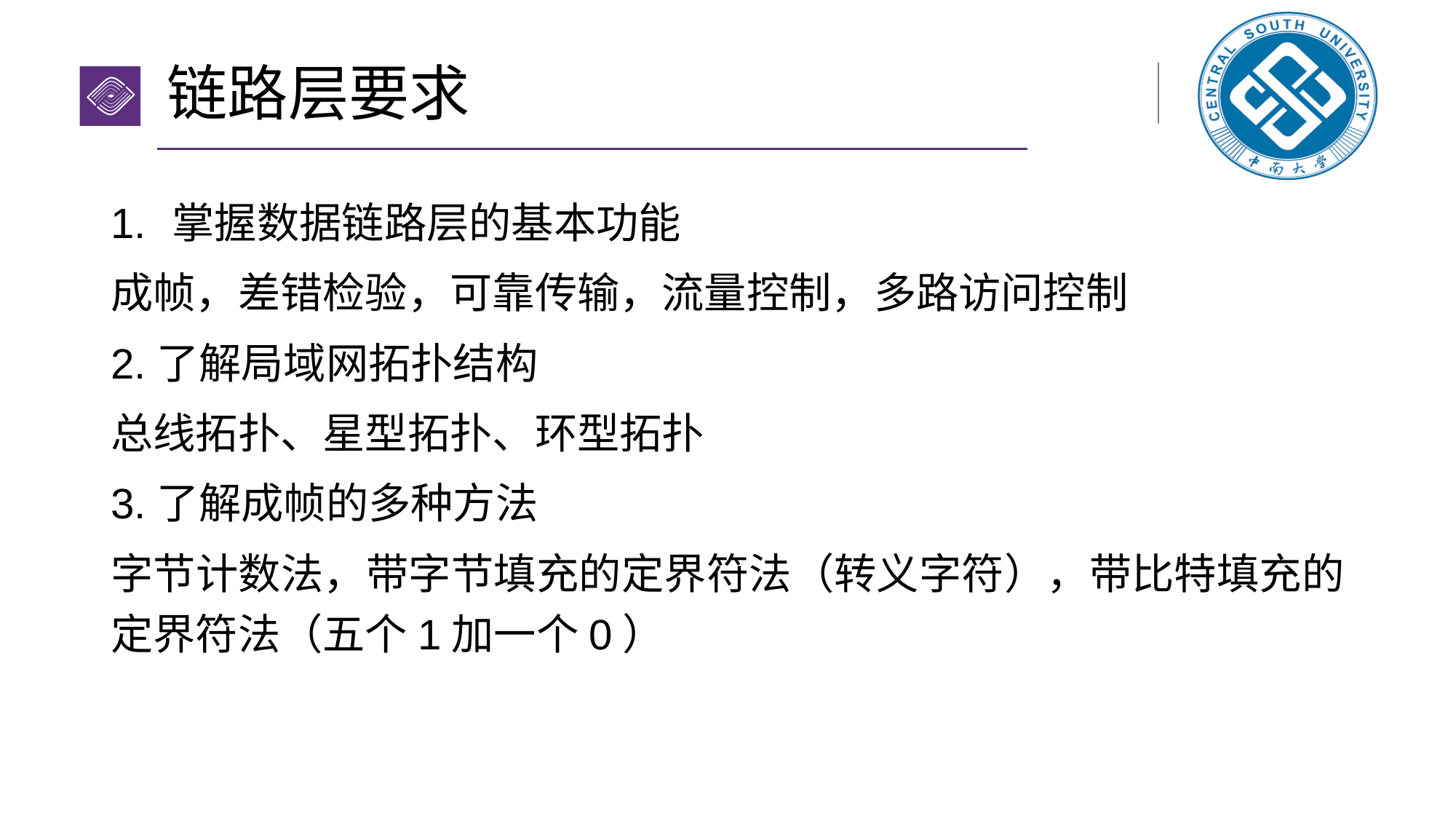

# 链路层要求
掌握数据链路层的基本功能
成帧，差错检验，可靠传输，流量控制，多路访问控制
2.了解局域网拓扑结构
总线拓扑、星型拓扑、环型拓扑
3.了解成帧的多种方法
字节计数法，带字节填充的定界符法（转义字符），带比特填充的定界符法（五个1加一个0）

8